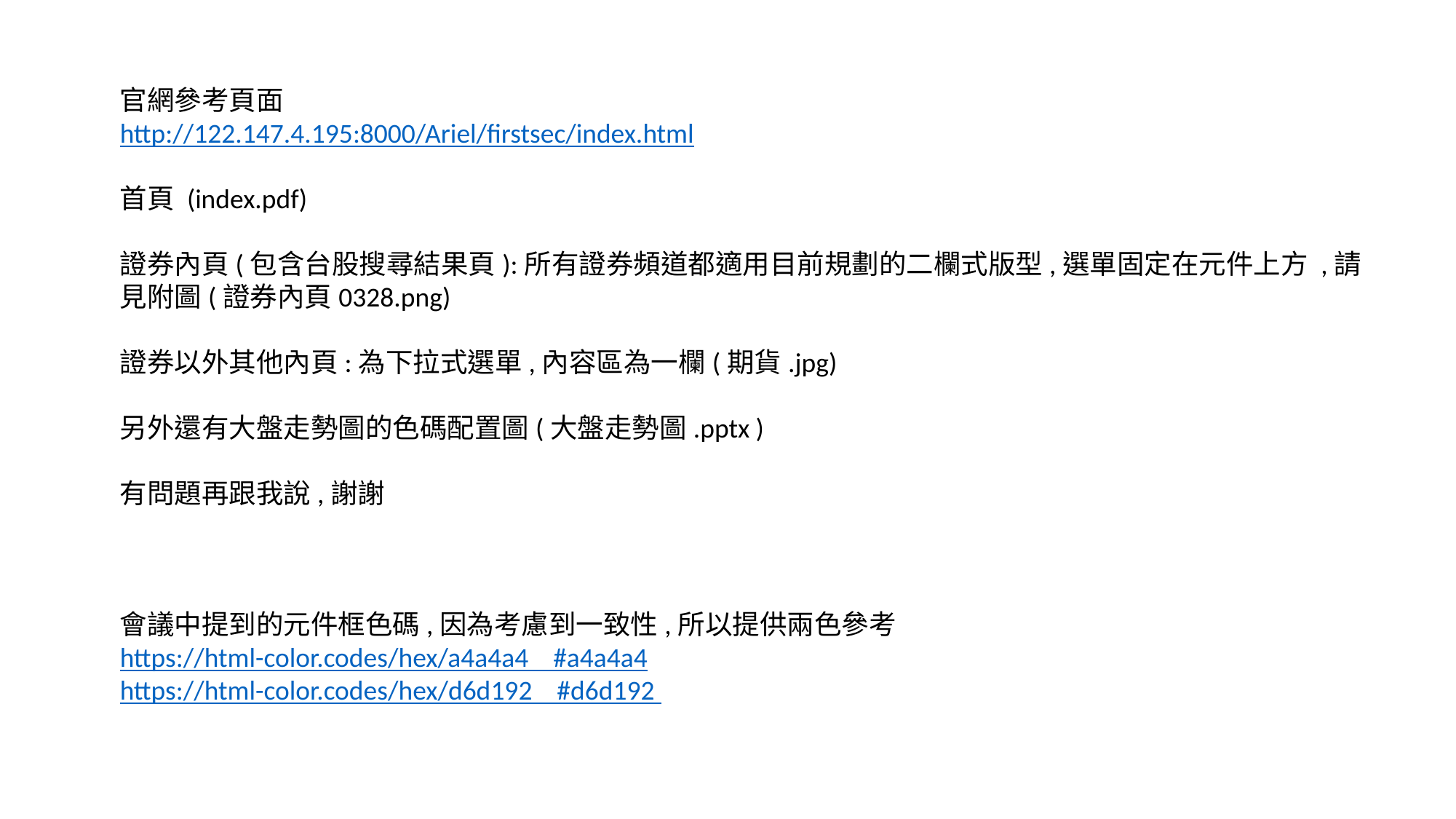

官網參考頁面
http://122.147.4.195:8000/Ariel/firstsec/index.html

首頁 (index.pdf)

證券內頁(包含台股搜尋結果頁):所有證券頻道都適用目前規劃的二欄式版型,選單固定在元件上方 ,請見附圖(證券內頁0328.png)

證券以外其他內頁:為下拉式選單,內容區為一欄(期貨.jpg)

另外還有大盤走勢圖的色碼配置圖(大盤走勢圖.pptx )

有問題再跟我說,謝謝

會議中提到的元件框色碼,因為考慮到一致性,所以提供兩色參考
https://html-color.codes/hex/a4a4a4    #a4a4a4
https://html-color.codes/hex/d6d192    #d6d192